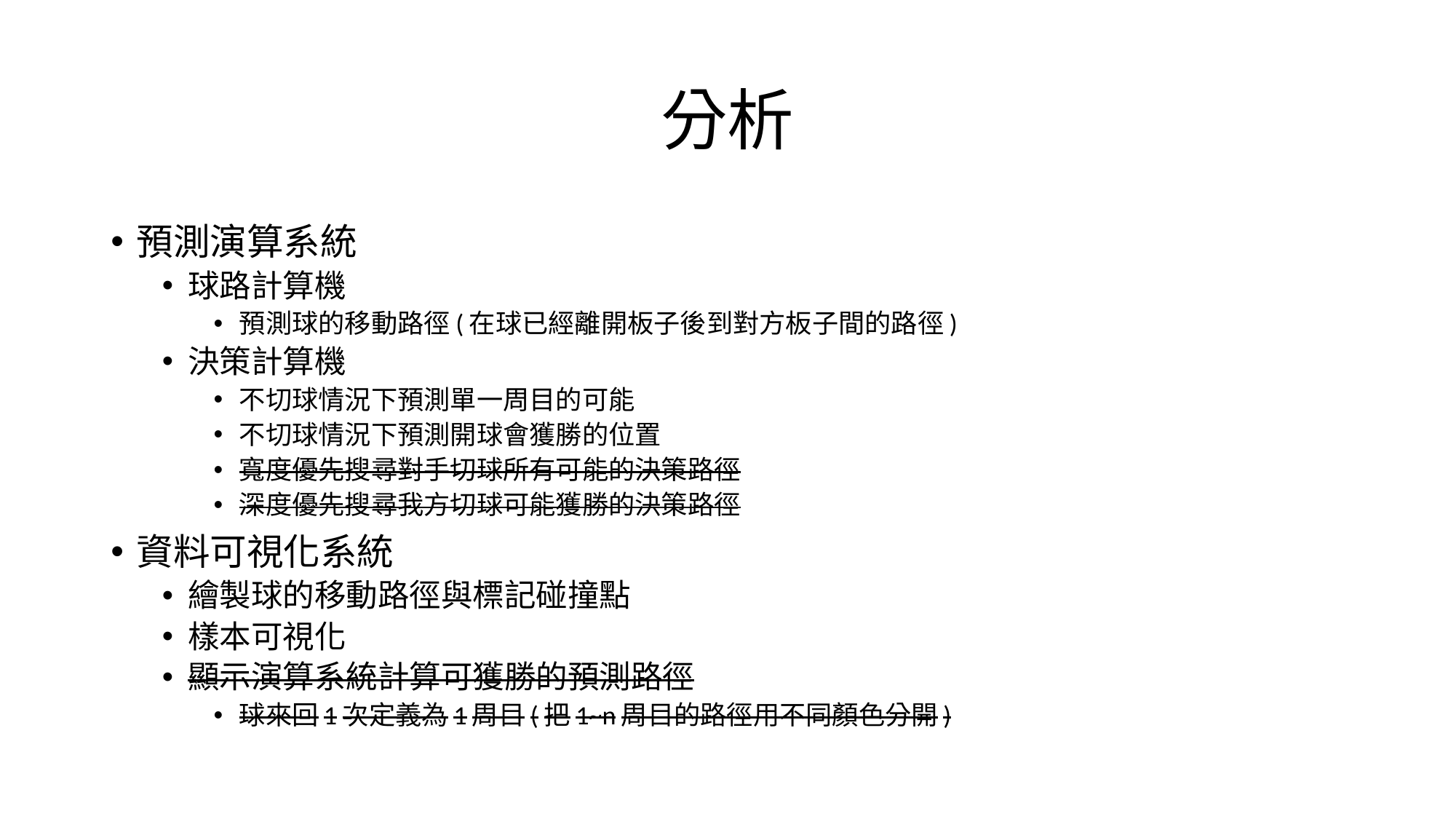

# 分析
預測演算系統
球路計算機
預測球的移動路徑(在球已經離開板子後到對方板子間的路徑)
決策計算機
不切球情況下預測單一周目的可能
不切球情況下預測開球會獲勝的位置
寬度優先搜尋對手切球所有可能的決策路徑
深度優先搜尋我方切球可能獲勝的決策路徑
資料可視化系統
繪製球的移動路徑與標記碰撞點
樣本可視化
顯示演算系統計算可獲勝的預測路徑
球來回1次定義為1周目(把1~n周目的路徑用不同顏色分開)